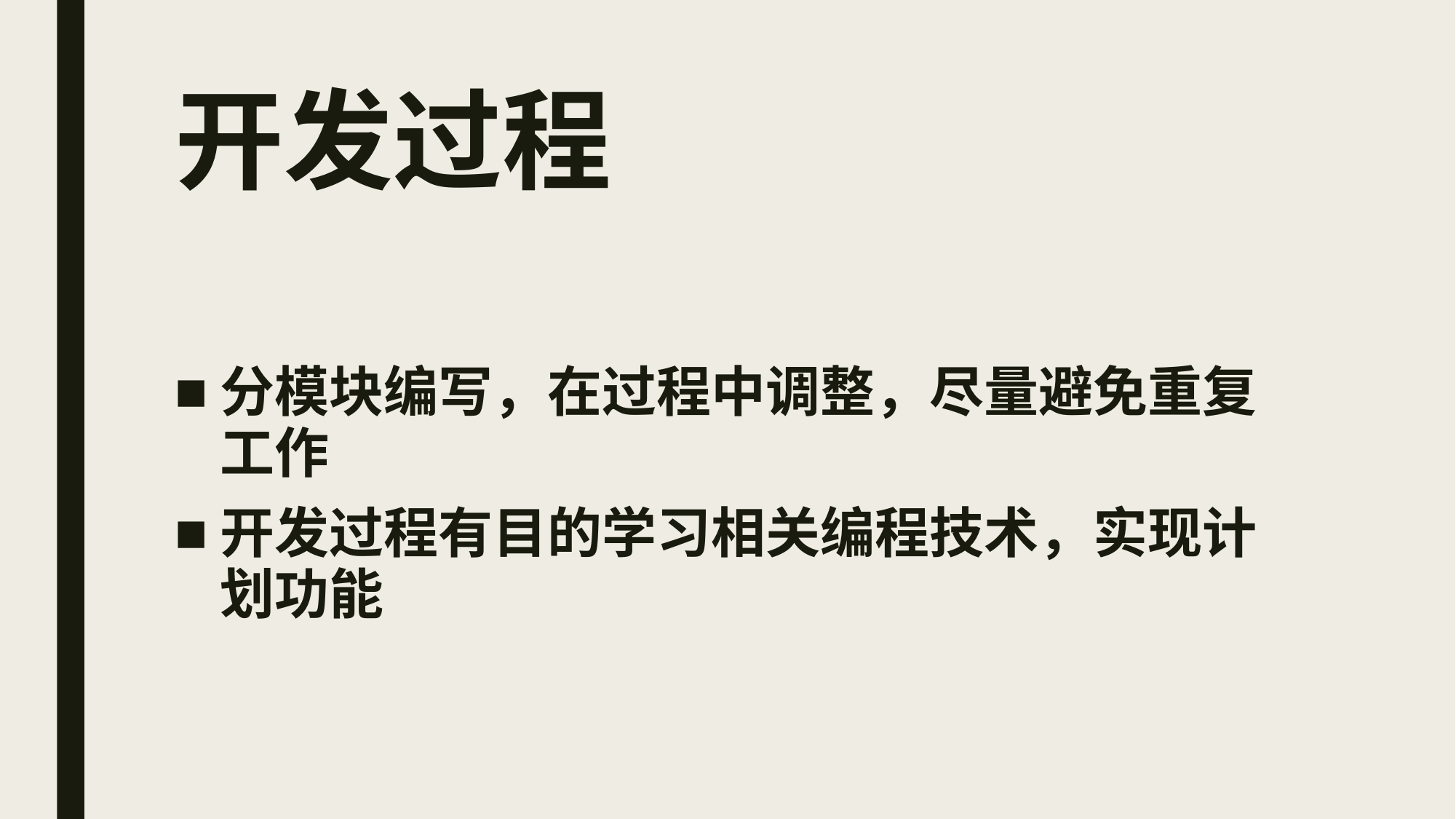

# 开发过程

分模块编写，在过程中调整，尽量避免重复工作
开发过程有目的学习相关编程技术，实现计划功能